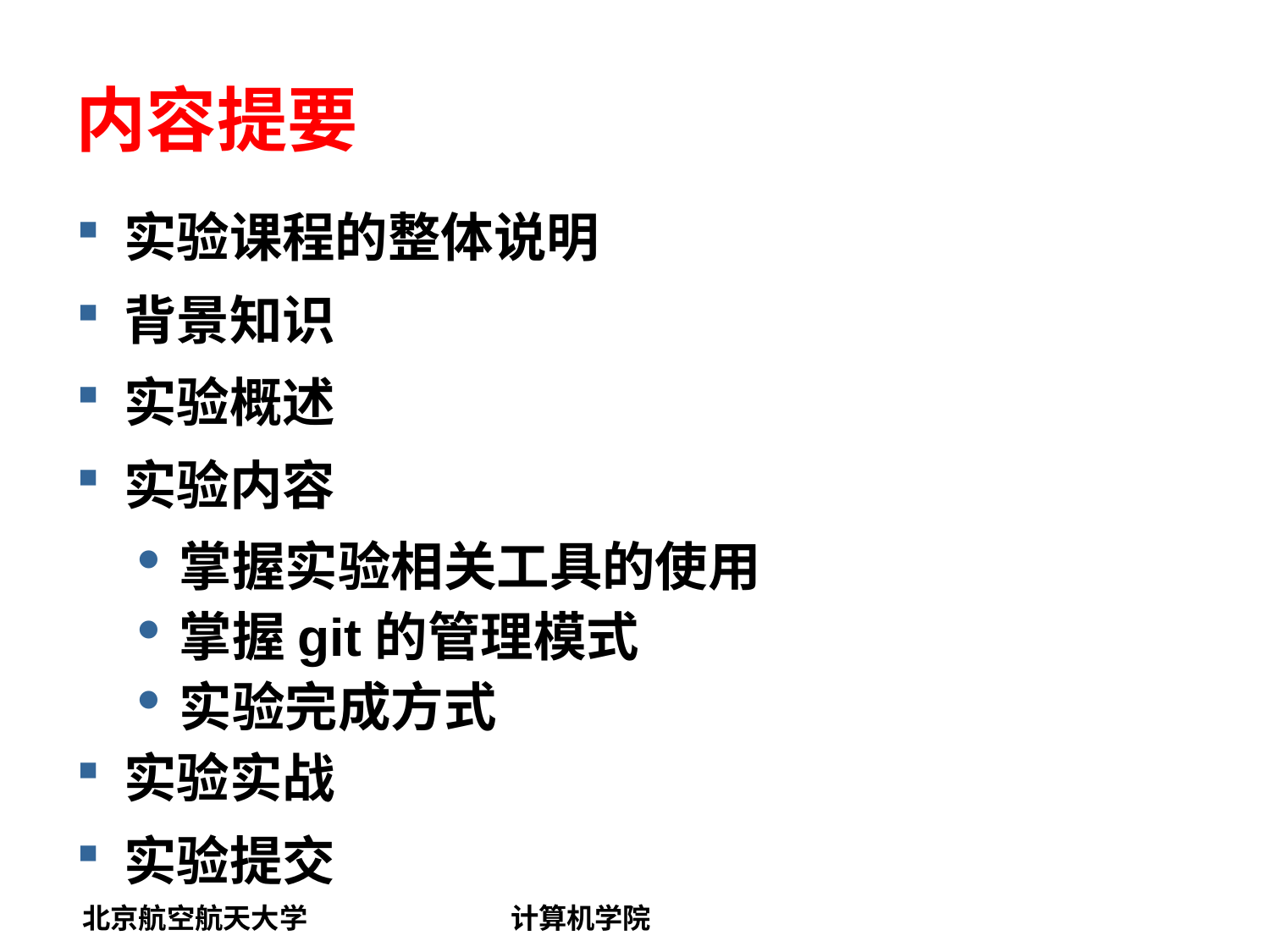

内容提要
实验课程的整体说明
背景知识
实验概述
实验内容
掌握实验相关工具的使用
掌握git的管理模式
实验完成方式
实验实战
实验提交